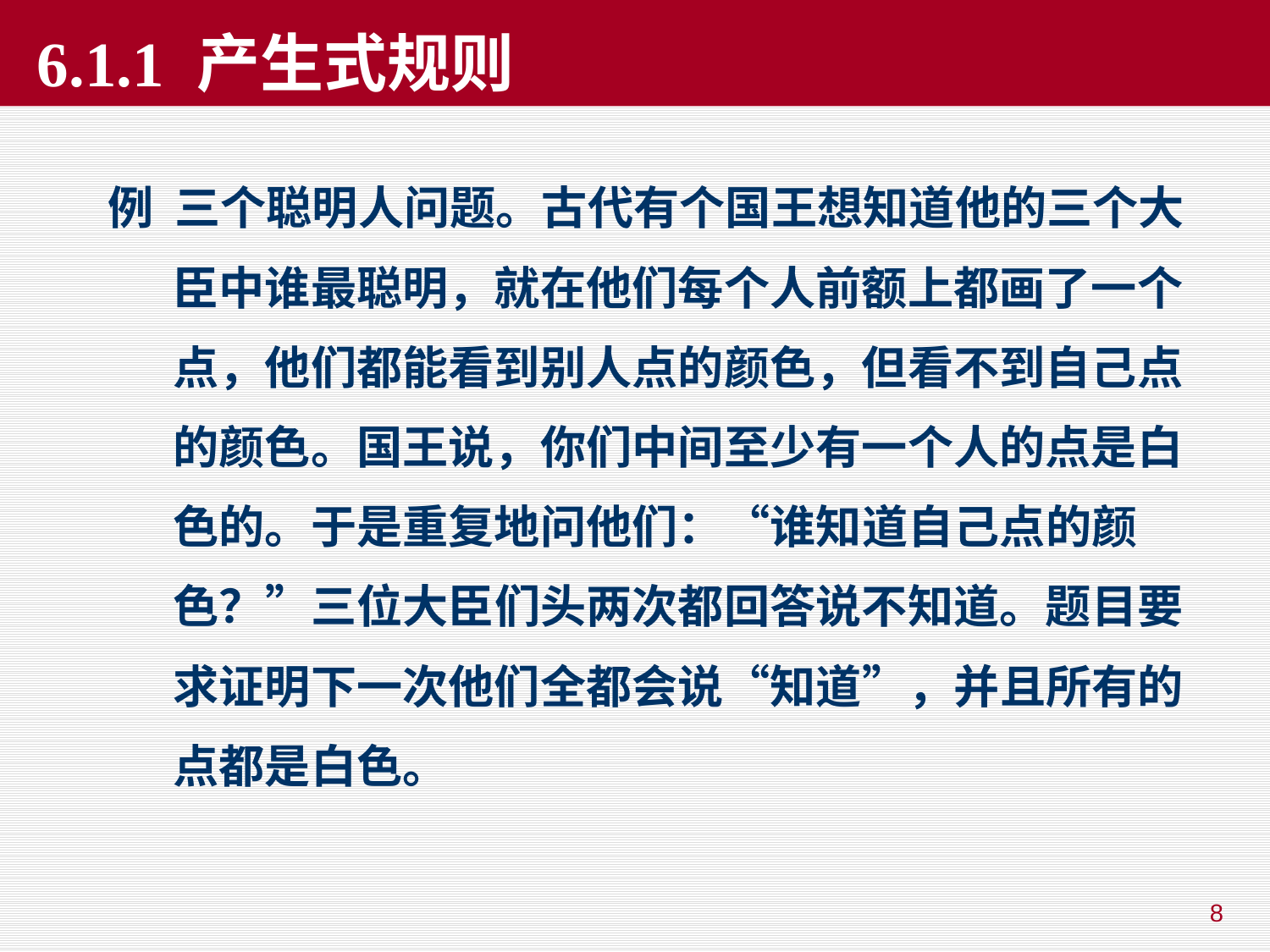

# 6.1.1 产生式规则
例  三个聪明人问题。古代有个国王想知道他的三个大臣中谁最聪明，就在他们每个人前额上都画了一个点，他们都能看到别人点的颜色，但看不到自己点的颜色。国王说，你们中间至少有一个人的点是白色的。于是重复地问他们：“谁知道自己点的颜色？”三位大臣们头两次都回答说不知道。题目要求证明下一次他们全都会说“知道”，并且所有的点都是白色。
8